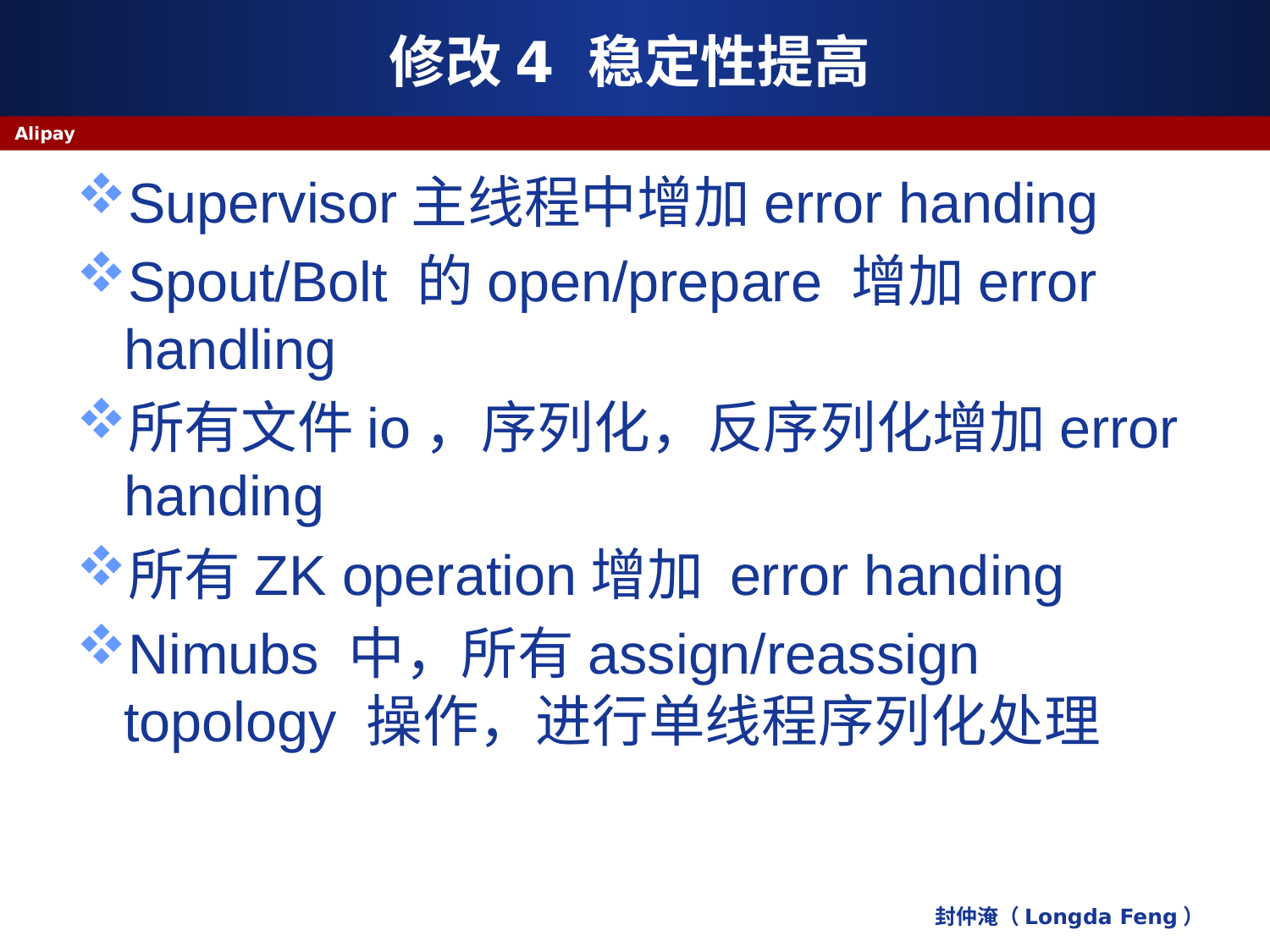

# 修改4 稳定性提高
Alipay
Supervisor主线程中增加error handing
Spout/Bolt 的open/prepare 增加error handling
所有文件io，序列化，反序列化增加error handing
所有ZK operation增加 error handing
Nimubs 中，所有assign/reassign topology 操作，进行单线程序列化处理
封仲淹（Longda Feng）